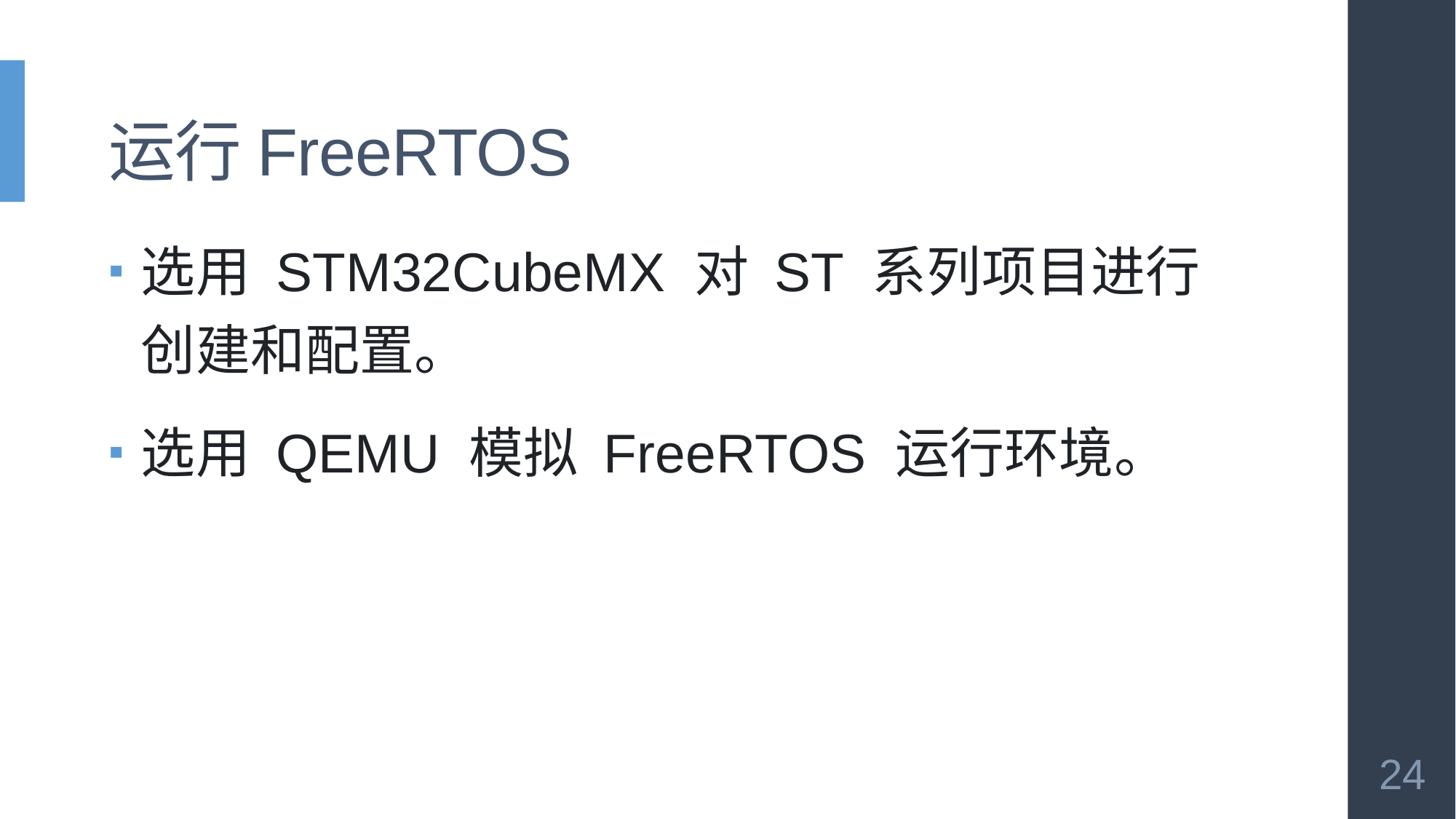

# 运行FreeRTOS
选用 STM32CubeMX 对 ST 系列项目进行创建和配置。
选用 QEMU 模拟 FreeRTOS 运行环境。
24